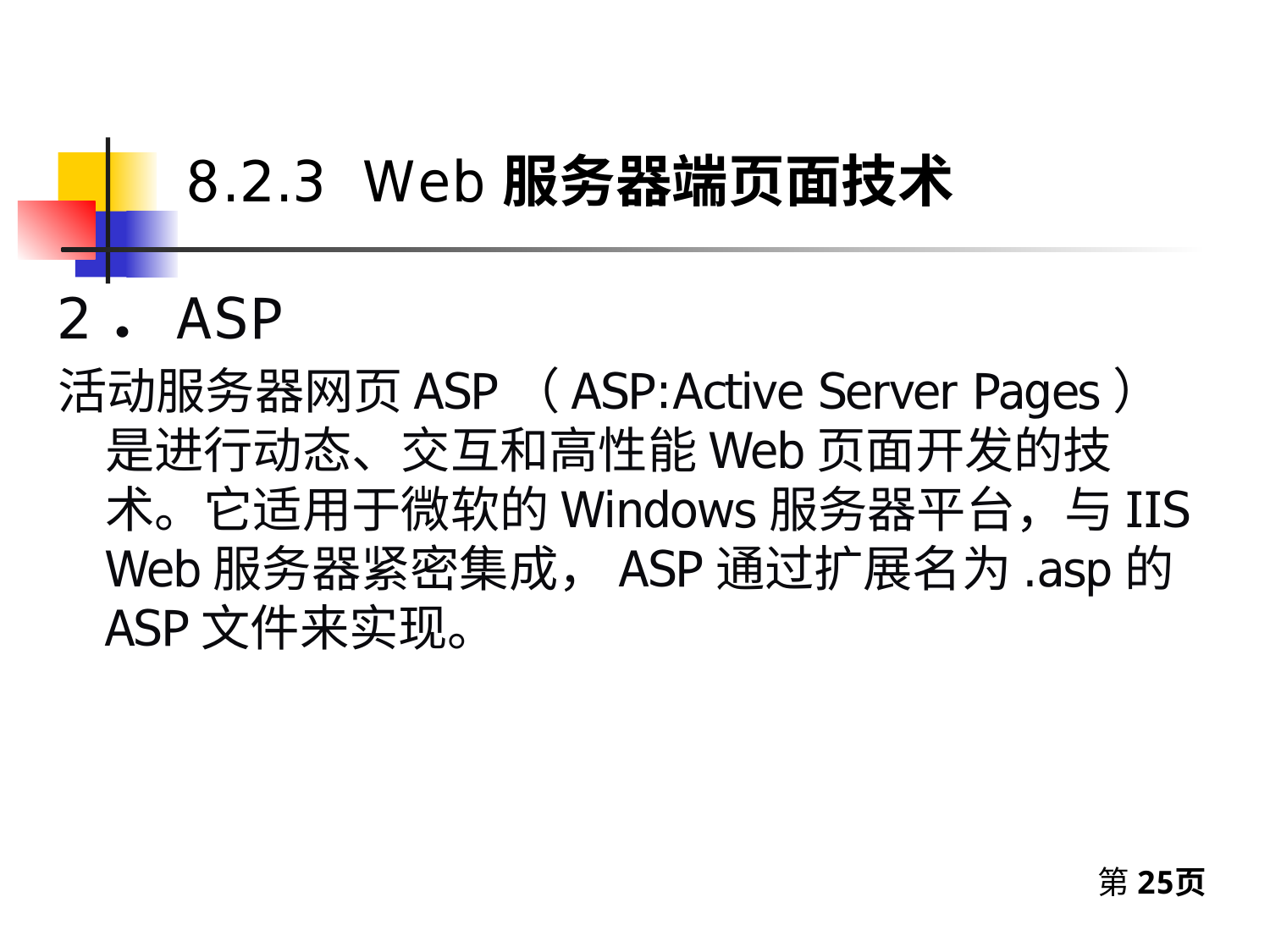

8.2.3  Web服务器端页面技术
2．ASP
活动服务器网页ASP（ASP:Active Server Pages）是进行动态、交互和高性能Web页面开发的技术。它适用于微软的Windows服务器平台，与IIS Web服务器紧密集成，ASP通过扩展名为.asp的ASP文件来实现。